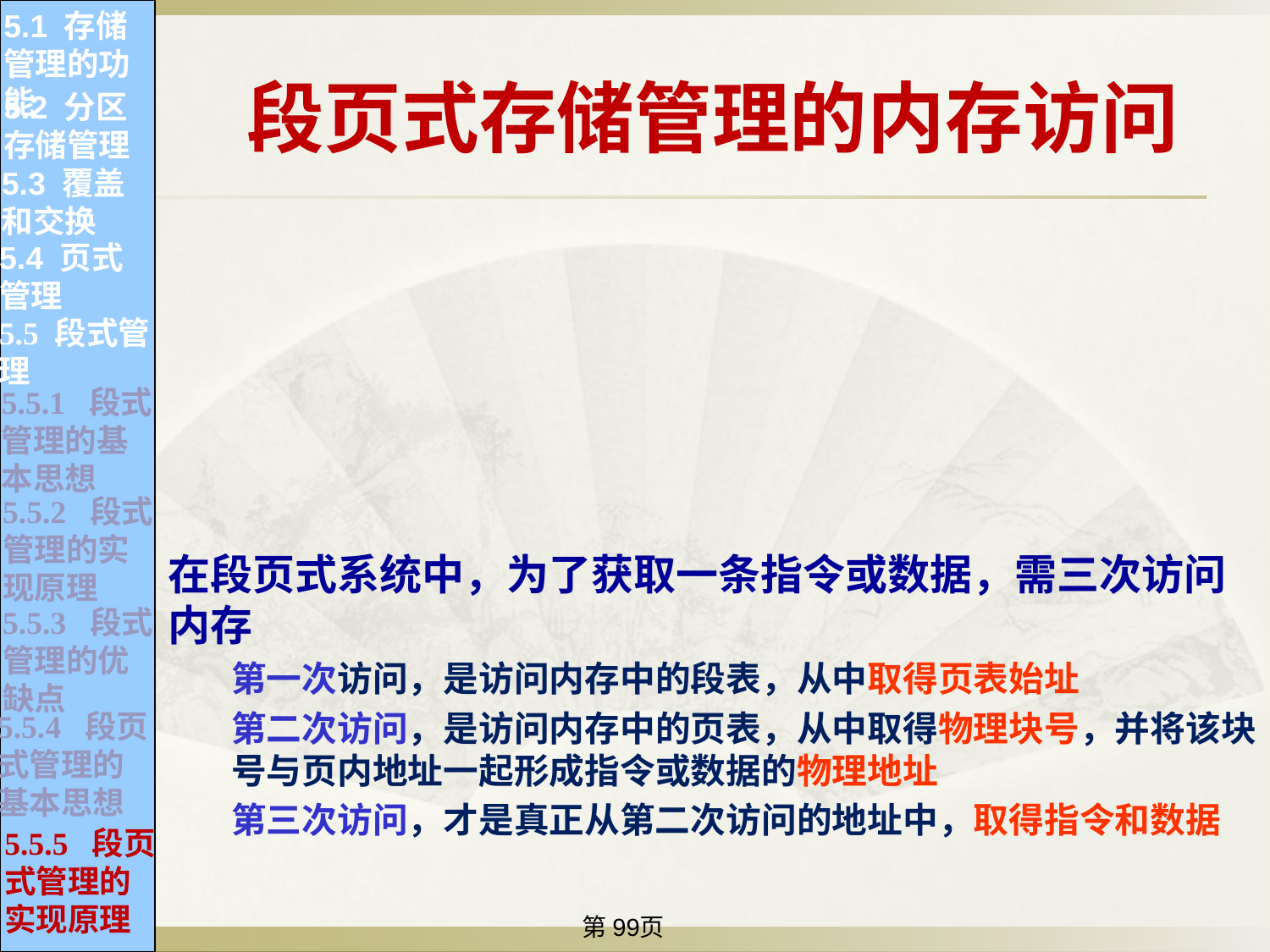

5.1 存储管理的功能
段页式存储管理的内存访问
5.2 分区存储管理
5.3 覆盖和交换
在段页式系统中，为了获取一条指令或数据，需三次访问内存
第一次访问，是访问内存中的段表，从中取得页表始址
第二次访问，是访问内存中的页表，从中取得物理块号，并将该块号与页内地址一起形成指令或数据的物理地址
第三次访问，才是真正从第二次访问的地址中，取得指令和数据
5.4 页式管理
5.5 段式管理
5.5.1  段式管理的基本思想
5.5.2  段式管理的实现原理
5.5.3  段式管理的优缺点
5.5.4  段页式管理的基本思想
5.5.5  段页式管理的实现原理